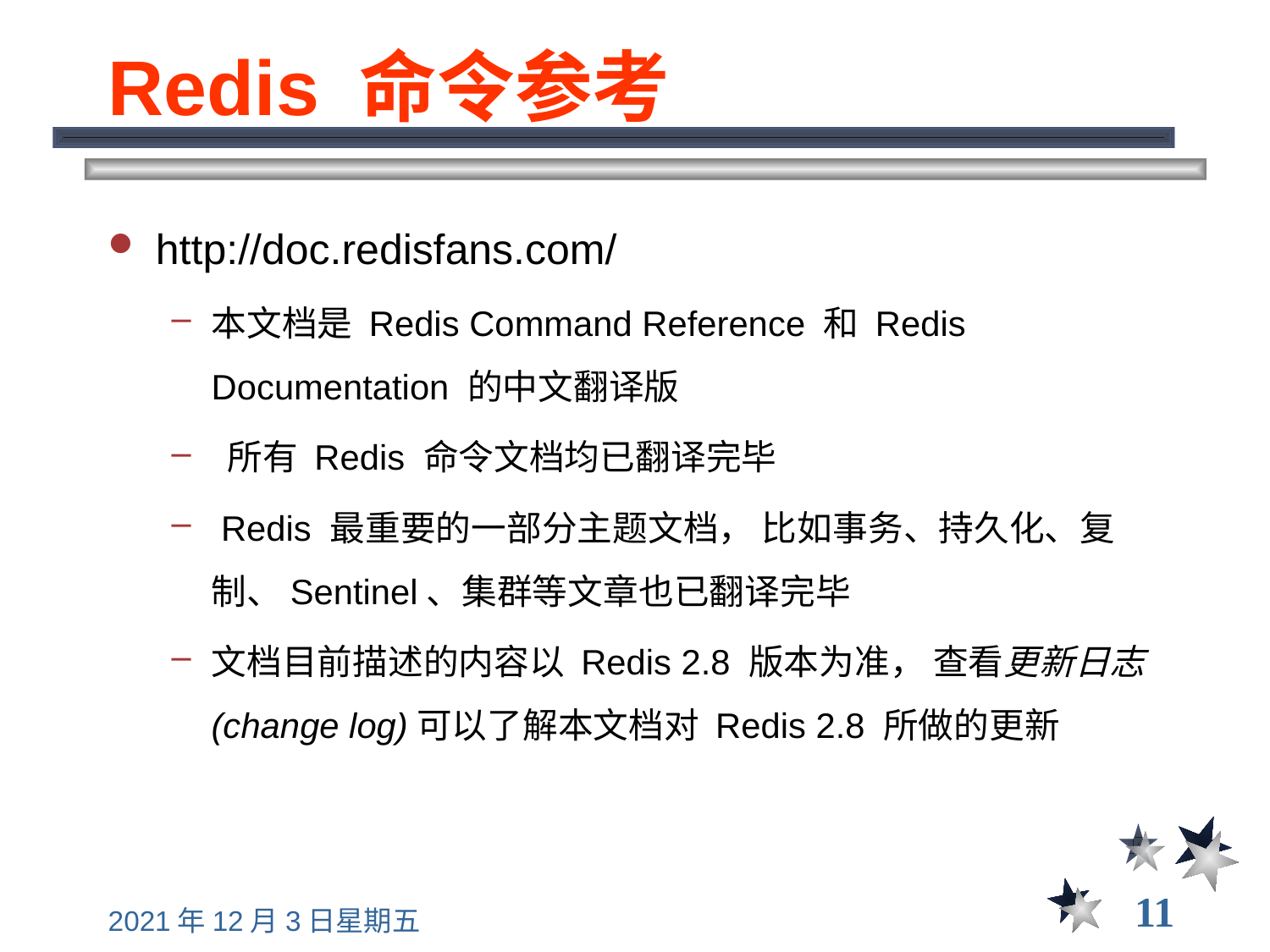

# Redis 命令参考
http://doc.redisfans.com/
本文档是 Redis Command Reference 和 Redis Documentation 的中文翻译版
 所有 Redis 命令文档均已翻译完毕
 Redis 最重要的一部分主题文档， 比如事务、持久化、复制、Sentinel、集群等文章也已翻译完毕
文档目前描述的内容以 Redis 2.8 版本为准， 查看更新日志(change log)可以了解本文档对 Redis 2.8 所做的更新

11
2021年12月3日星期五
大数据管理----前言